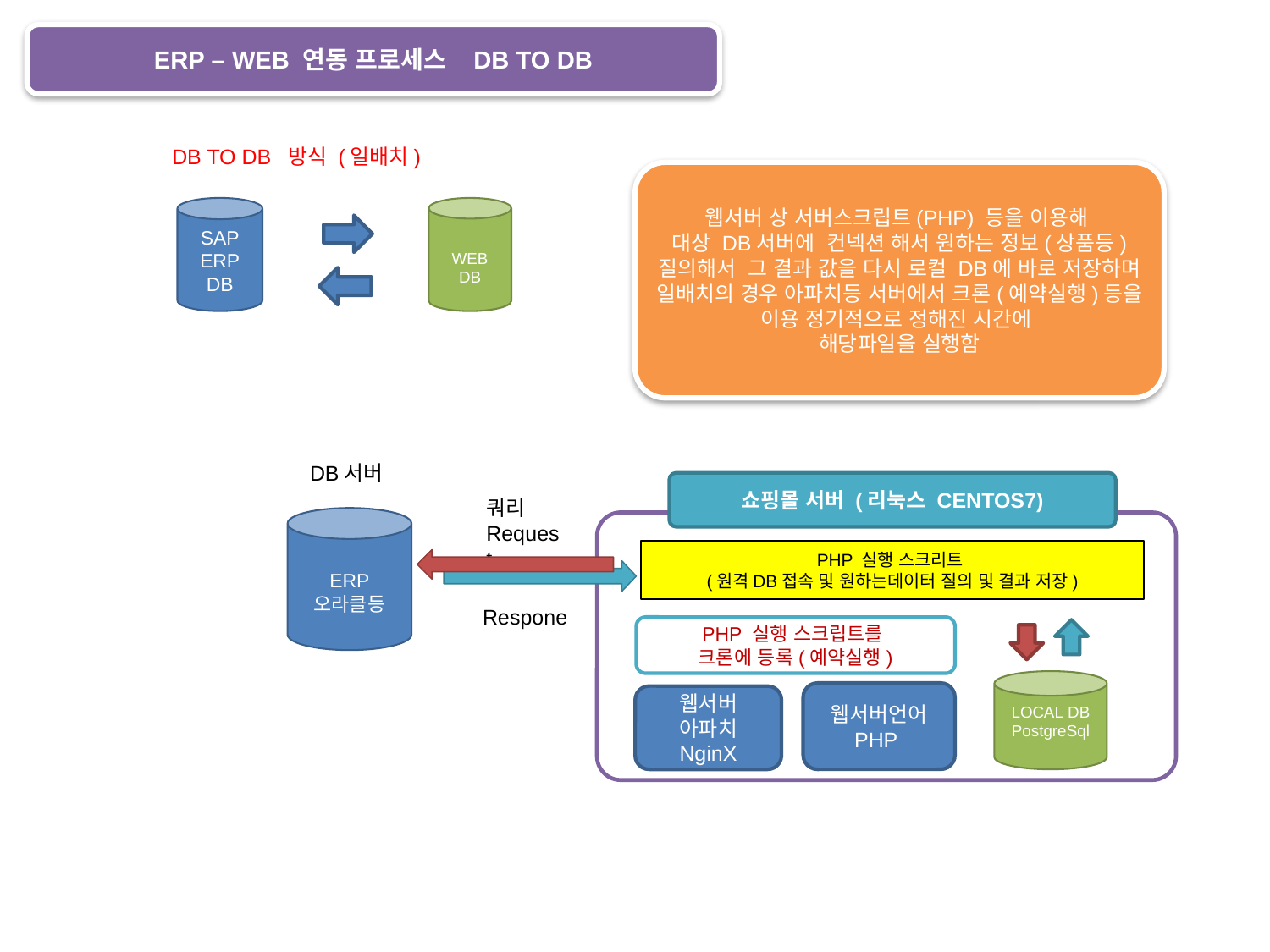

ERP – WEB 연동 프로세스   DB TO DB
DB TO DB  방식 (일배치)
웹서버 상 서버스크립트(PHP) 등을 이용해
대상 DB서버에  컨넥션 해서 원하는 정보(상품등)
질의해서  그 결과 값을 다시 로컬 DB에 바로 저장하며 일배치의 경우 아파치등 서버에서 크론(예약실행)등을 이용 정기적으로 정해진 시간에
해당파일을 실행함
SAP
ERP
DB

WEB
DB

DB서버

쇼핑몰 서버 (리눅스 CENTOS7)

쿼리
Request

ERP
오라클등

PHP 실행 스크리트
(원격DB접속 및 원하는데이터 질의 및 결과 저장)
Respone
PHP 실행 스크립트를
크론에 등록(예약실행)

LOCAL DB
PostgreSql

웹서버언어
PHP
웹서버
아파치
NginX